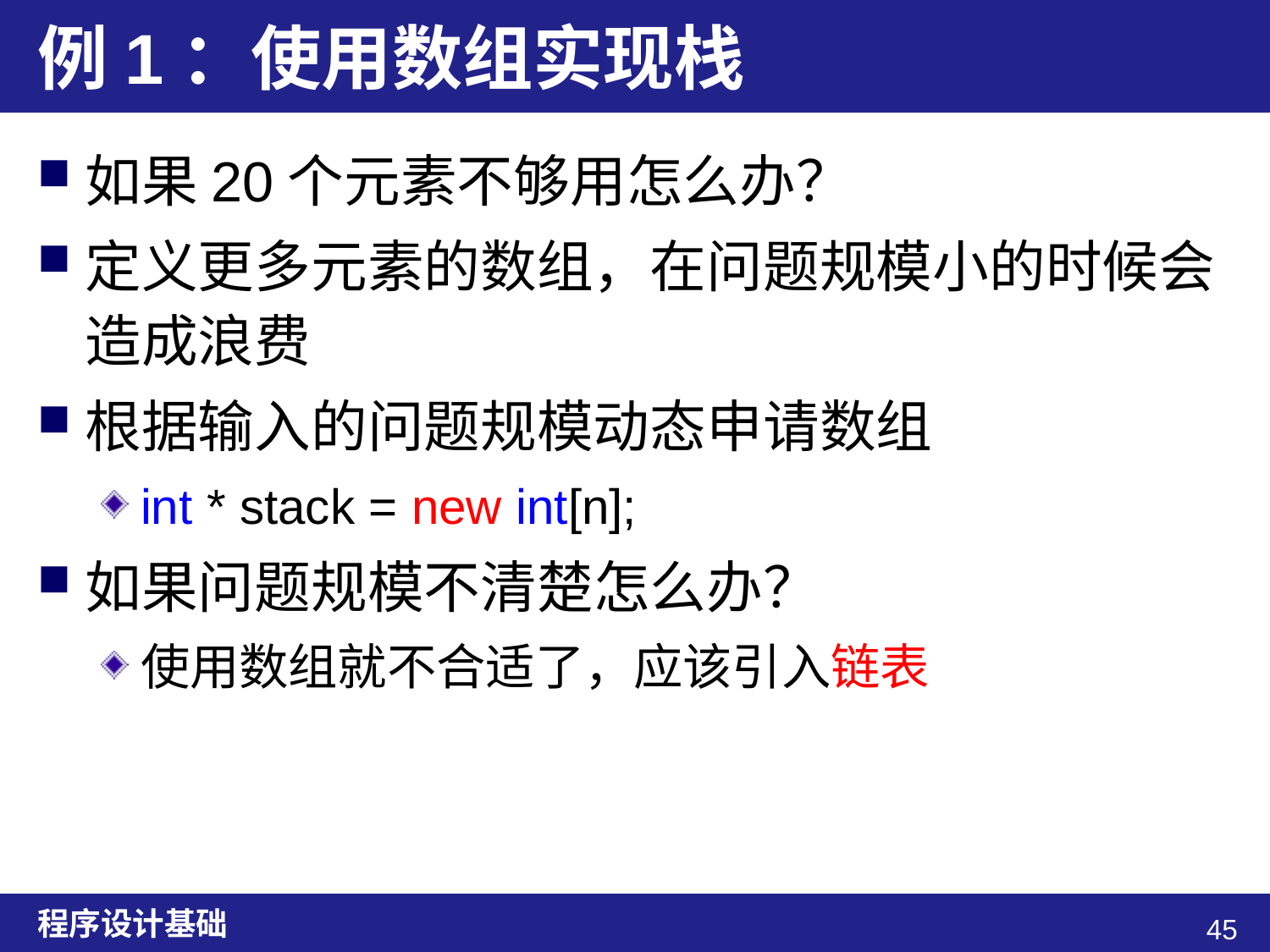

# 例1：使用数组实现栈
如果20个元素不够用怎么办？
定义更多元素的数组，在问题规模小的时候会造成浪费
根据输入的问题规模动态申请数组
int * stack = new int[n];
如果问题规模不清楚怎么办？
使用数组就不合适了，应该引入链表